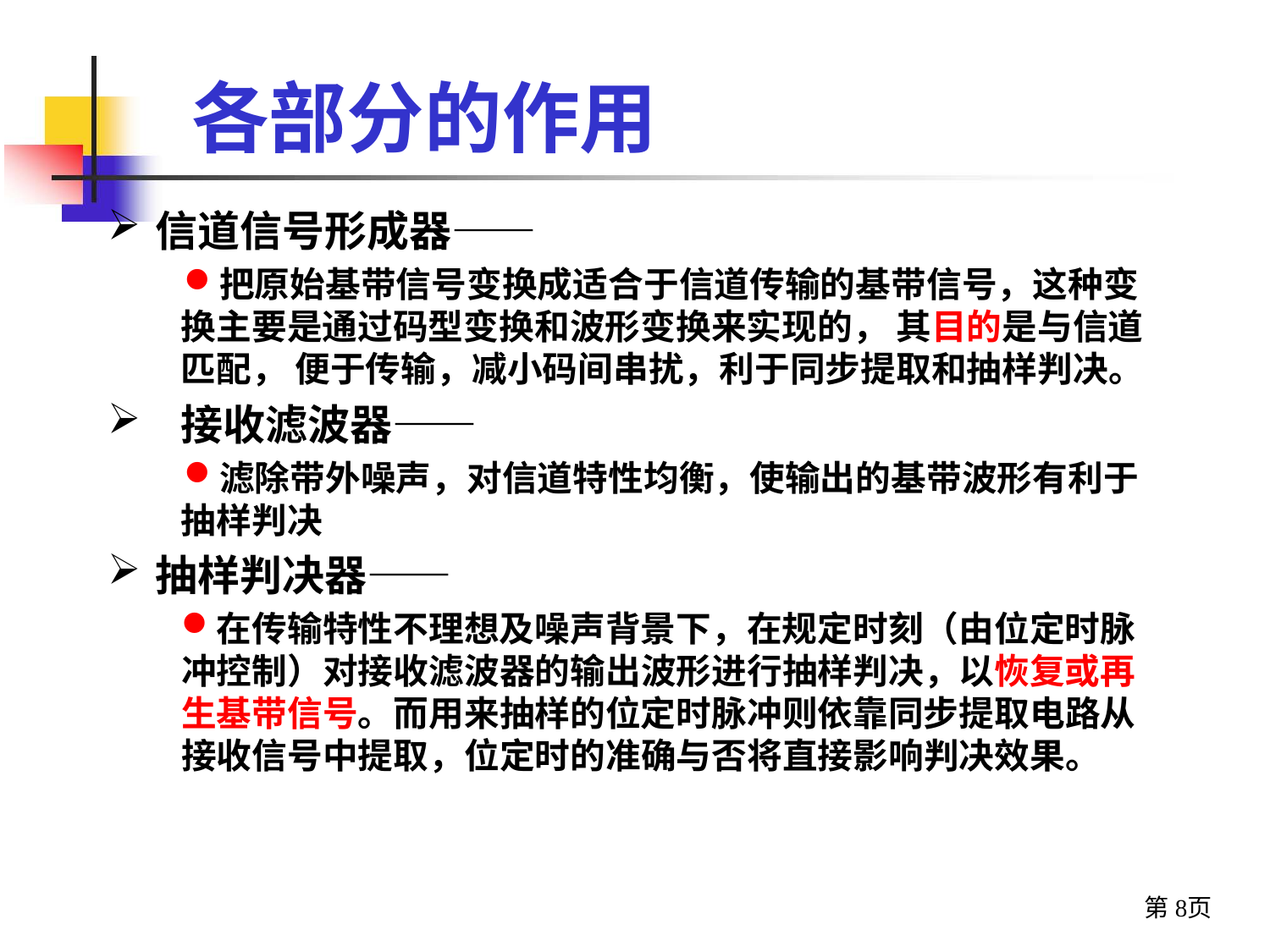

# 各部分的作用
信道信号形成器——
把原始基带信号变换成适合于信道传输的基带信号，这种变换主要是通过码型变换和波形变换来实现的， 其目的是与信道匹配， 便于传输，减小码间串扰，利于同步提取和抽样判决。
接收滤波器——
滤除带外噪声，对信道特性均衡，使输出的基带波形有利于抽样判决
抽样判决器——
在传输特性不理想及噪声背景下，在规定时刻（由位定时脉冲控制）对接收滤波器的输出波形进行抽样判决，以恢复或再生基带信号。而用来抽样的位定时脉冲则依靠同步提取电路从接收信号中提取，位定时的准确与否将直接影响判决效果。
第8页